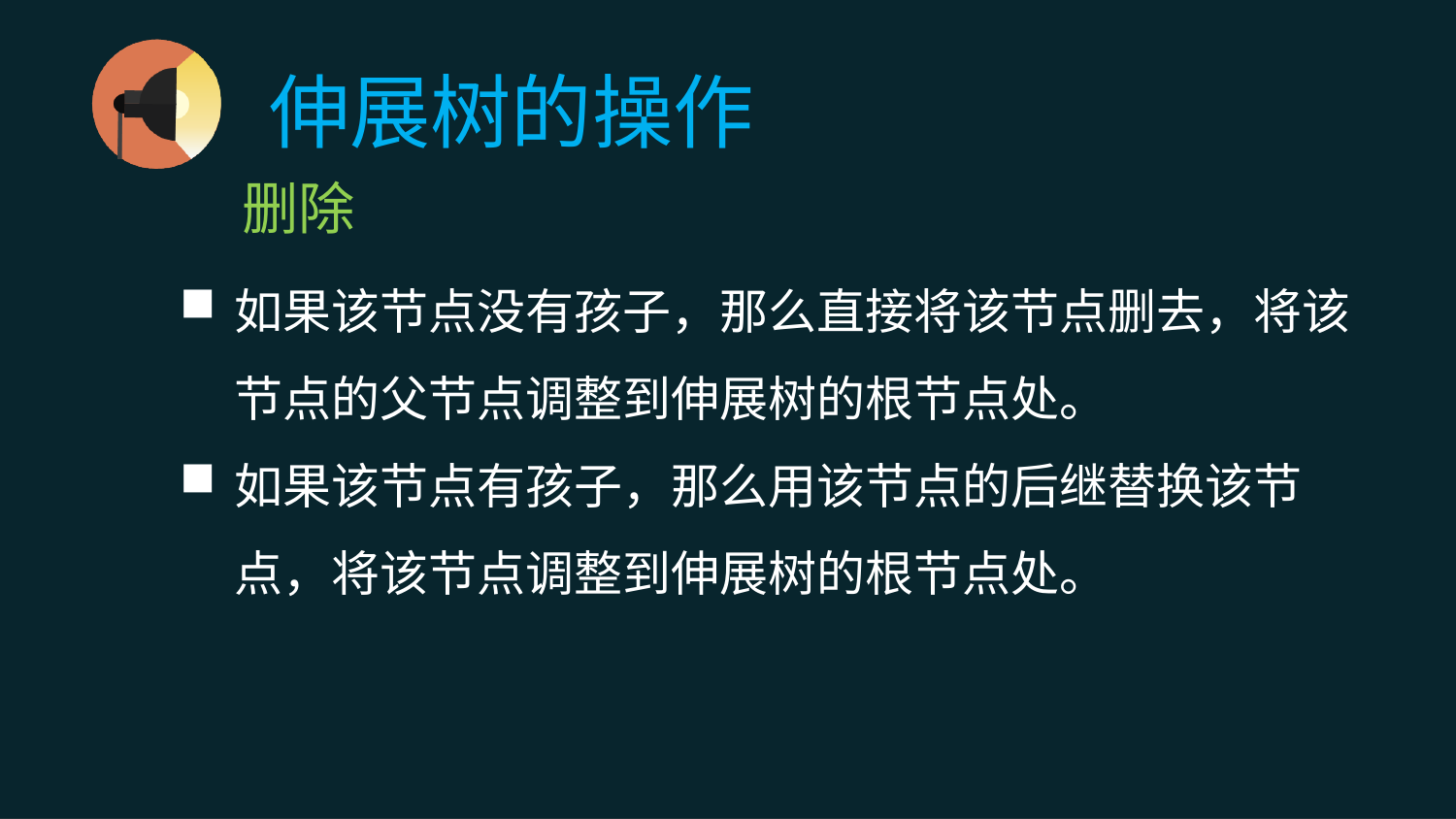

伸展树的操作
删除
如果该节点没有孩子，那么直接将该节点删去，将该节点的父节点调整到伸展树的根节点处。
如果该节点有孩子，那么用该节点的后继替换该节点，将该节点调整到伸展树的根节点处。